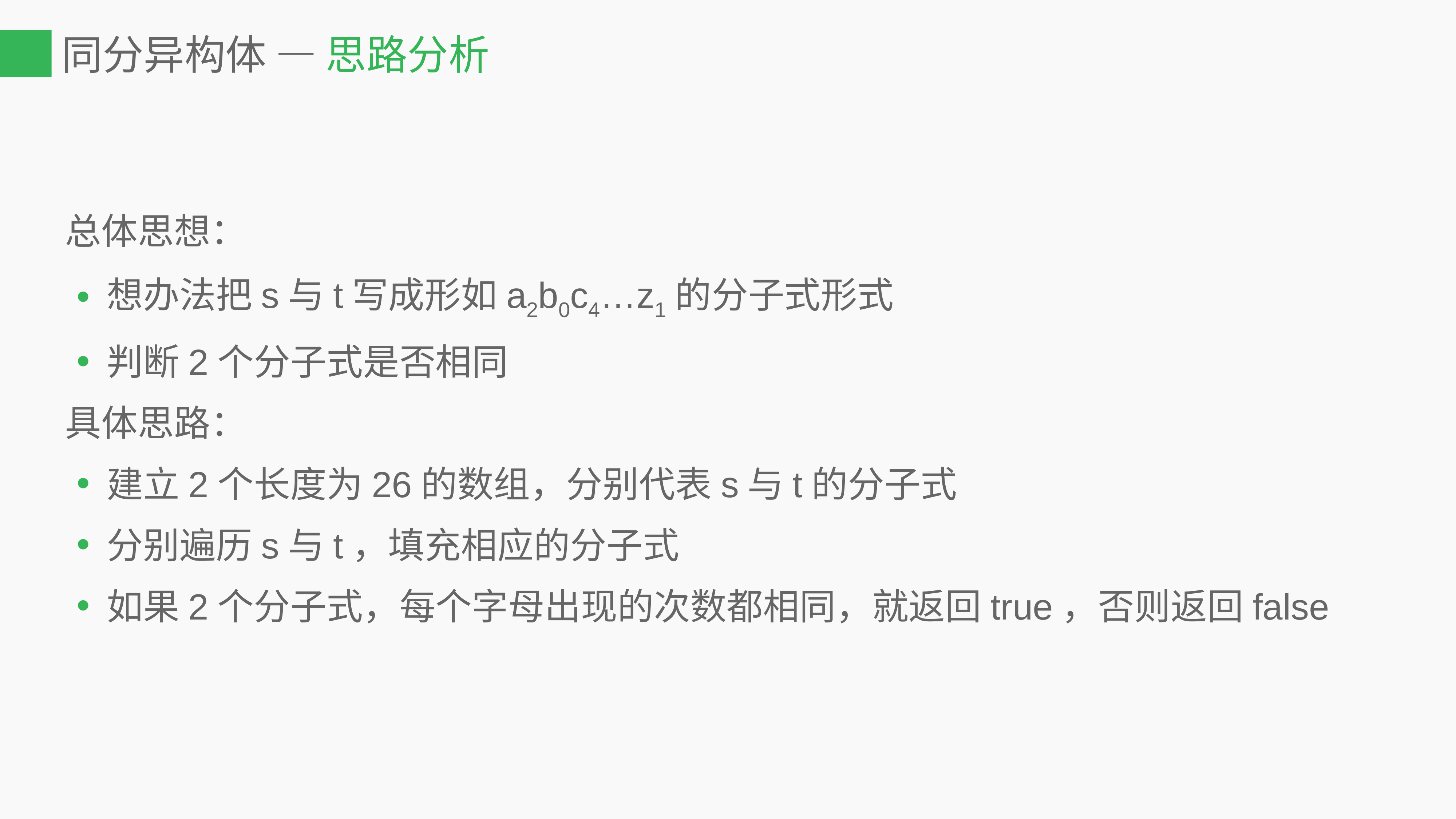

# 同分异构体 — 思路分析
总体思想：
想办法把s与t写成形如a2b0c4…z1的分子式形式
判断2个分子式是否相同
具体思路：
建立2个长度为26的数组，分别代表s与t的分子式
分别遍历s与t，填充相应的分子式
如果2个分子式，每个字母出现的次数都相同，就返回true，否则返回false